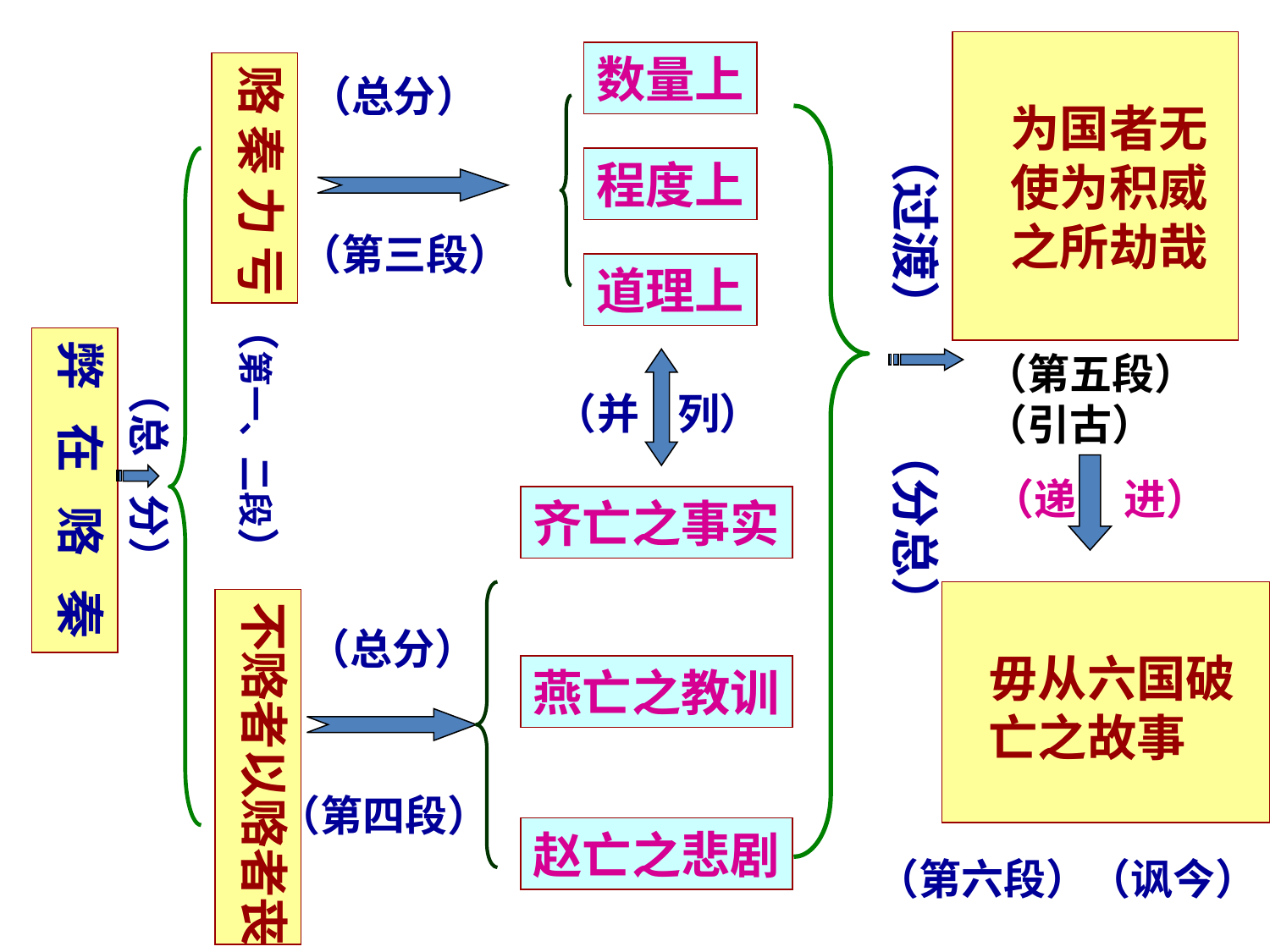

为国者无
   使为积威
   之所劫哉

数量上
赂 秦 力 亏
（总分）

（过渡）

程度上

（第三段）
道理上
（第一、二段）
弊   在   赂   秦
（第五段）
（引古）

（总    分）
（并    列）
（分总）

（递     进）
齐亡之事实

  毋从六国破
  亡之故事

不赂者以赂者丧
（总分）
燕亡之教训

（第四段）
赵亡之悲剧
（第六段）（讽今）